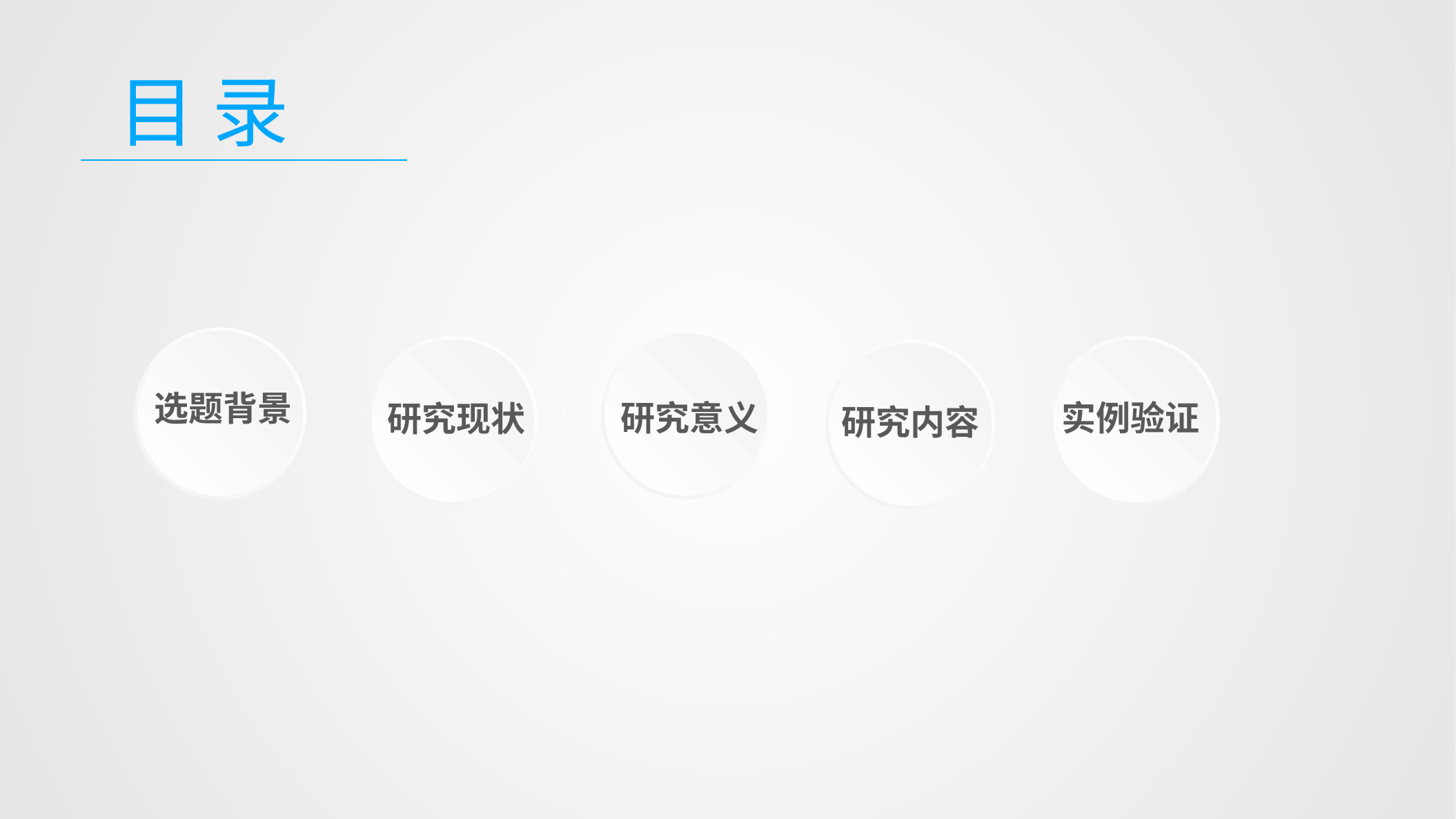

目 录

选题背景
实例验证
研究意义
研究现状
研究内容